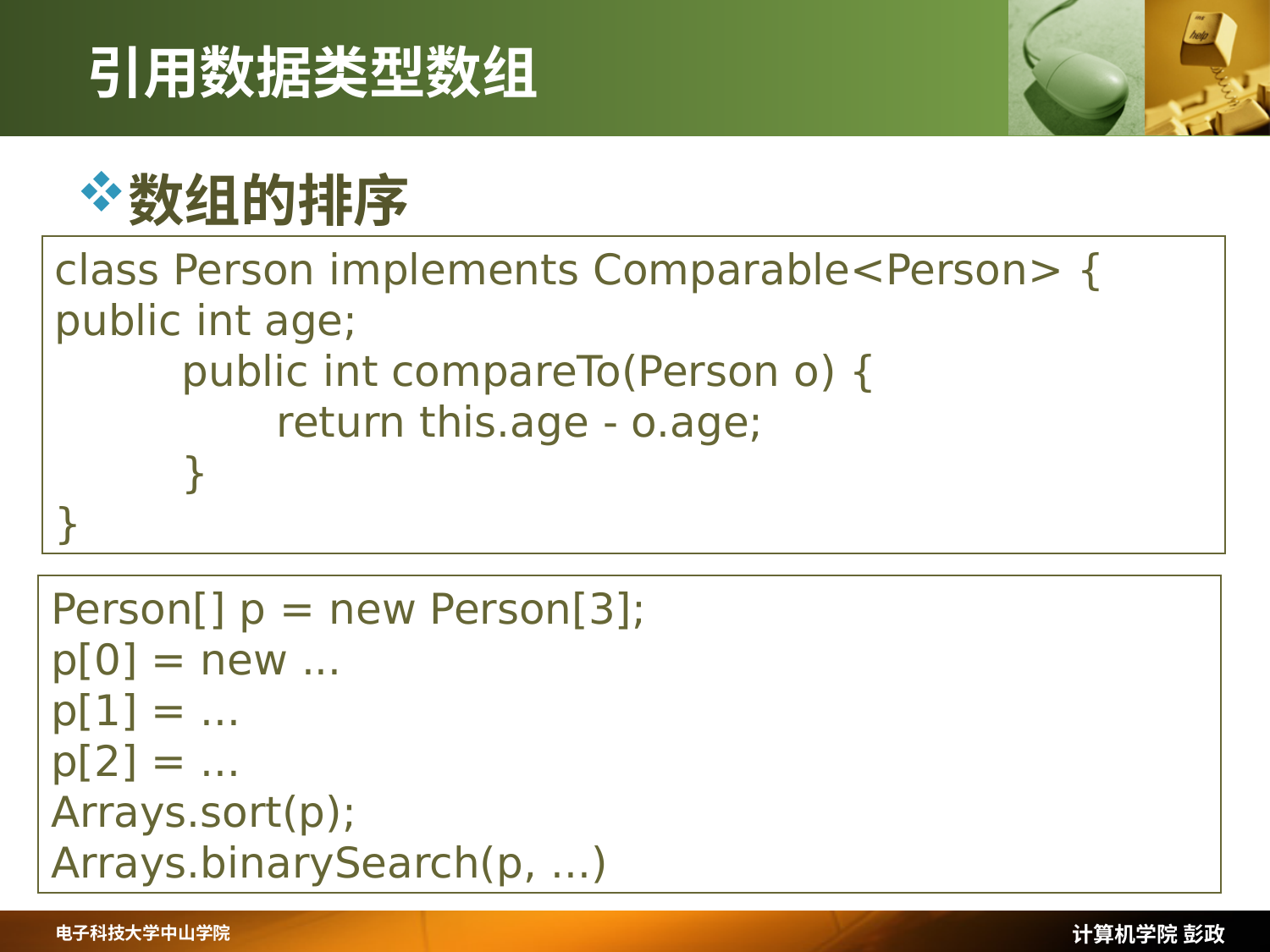

# 引用数据类型数组
数组的排序
class Person implements Comparable<Person> {	public int age;
	public int compareTo(Person o) {				       return this.age - o.age;
	}
}
Person[] p = new Person[3];
p[0] = new ...
p[1] = ...
p[2] = ...
Arrays.sort(p);
Arrays.binarySearch(p, ...)
计算机学院 彭政
电子科技大学中山学院